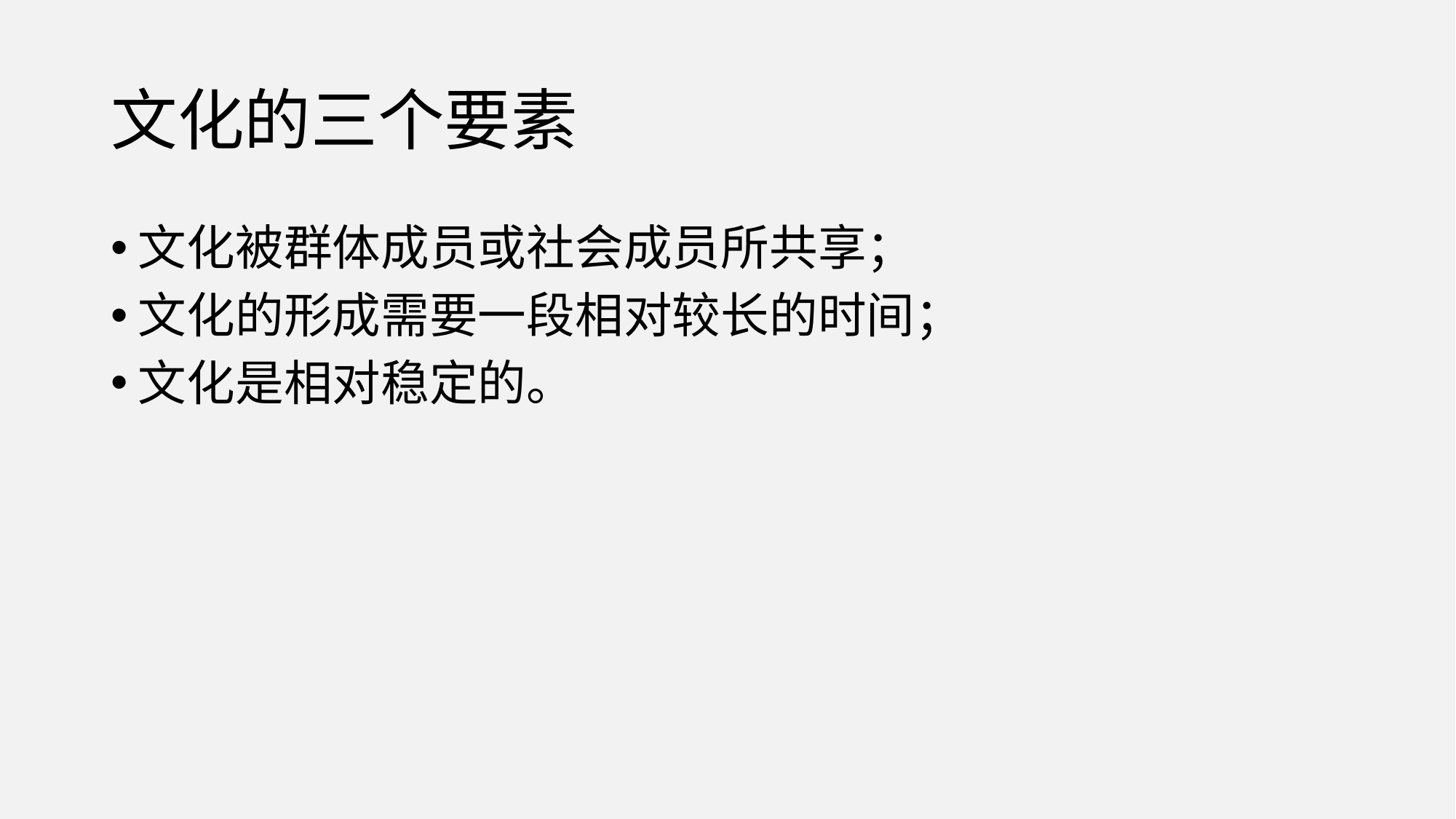

# 文化的三个要素
文化被群体成员或社会成员所共享；
文化的形成需要一段相对较长的时间；
文化是相对稳定的。